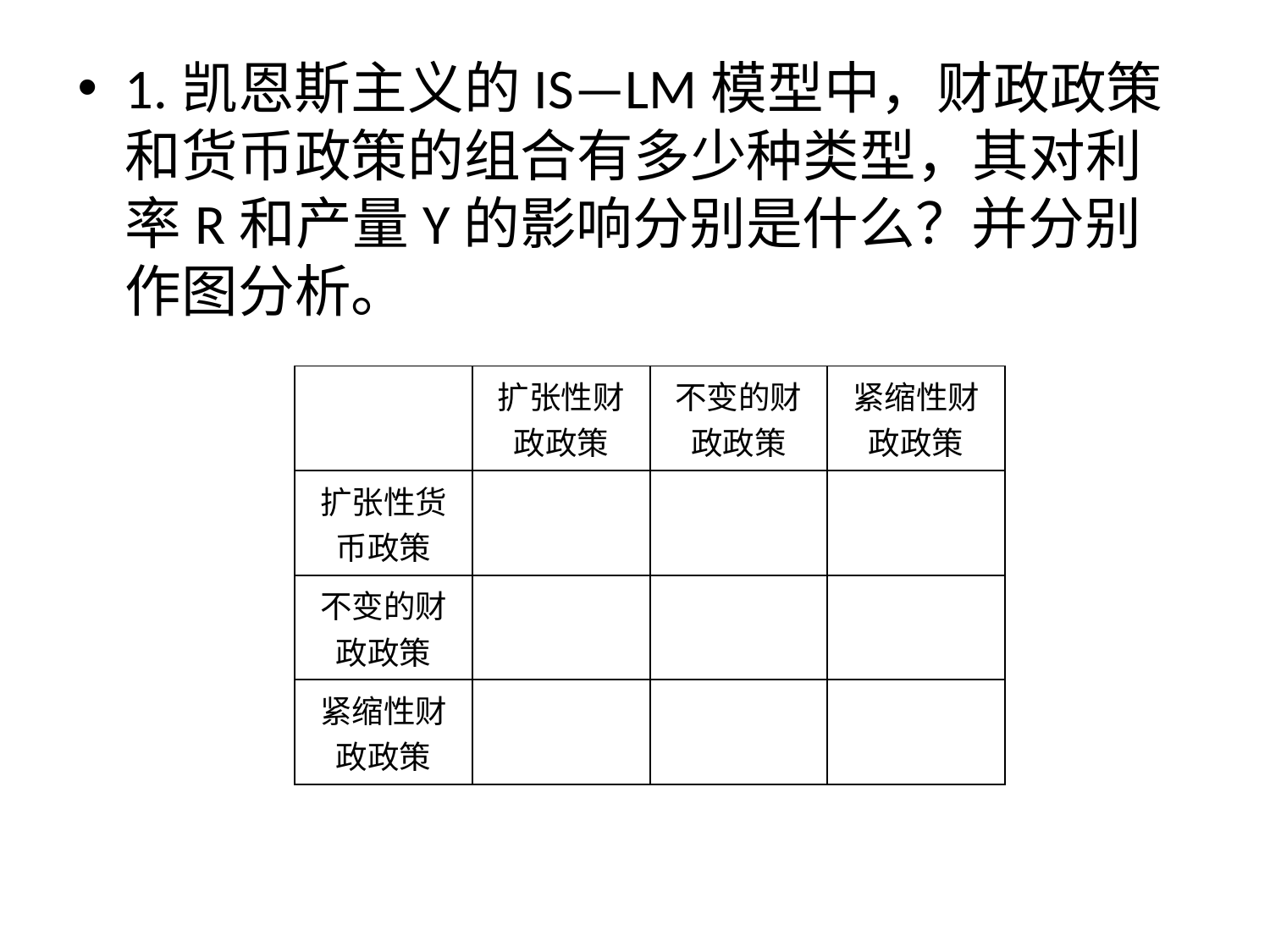

#
1.凯恩斯主义的IS—LM模型中，财政政策和货币政策的组合有多少种类型，其对利率R和产量Y的影响分别是什么？并分别作图分析。

|  | 扩张性财政政策 | 不变的财政政策 | 紧缩性财政政策 |
| --- | --- | --- | --- |
| 扩张性货币政策 |  |  |  |
| 不变的财政政策 |  |  |  |
| 紧缩性财政政策 |  |  |  |